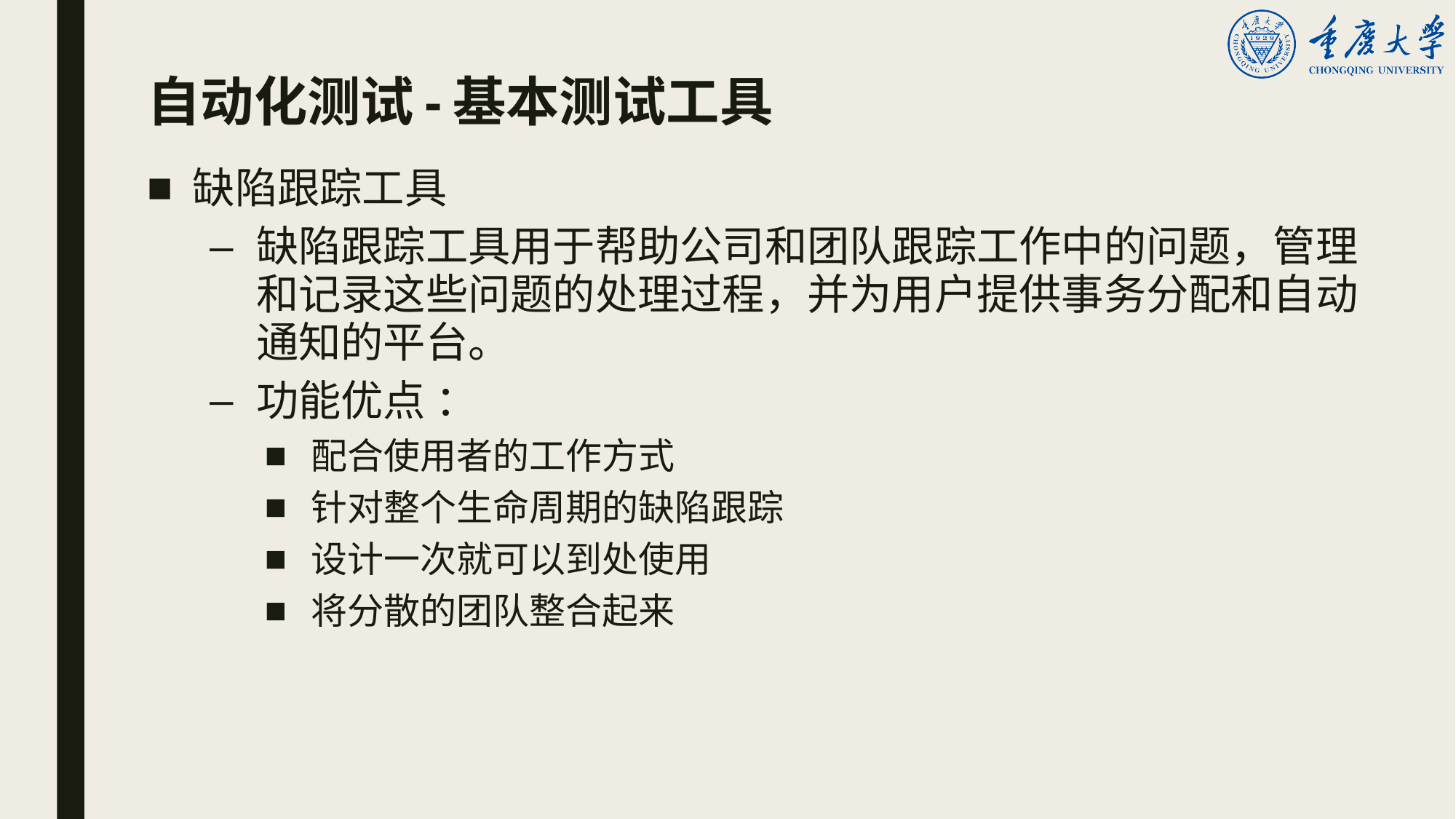

# 自动化测试-基本测试工具
缺陷跟踪工具
缺陷跟踪工具用于帮助公司和团队跟踪工作中的问题，管理和记录这些问题的处理过程，并为用户提供事务分配和自动通知的平台。
功能优点 ：
配合使用者的工作方式
针对整个生命周期的缺陷跟踪
设计一次就可以到处使用
将分散的团队整合起来